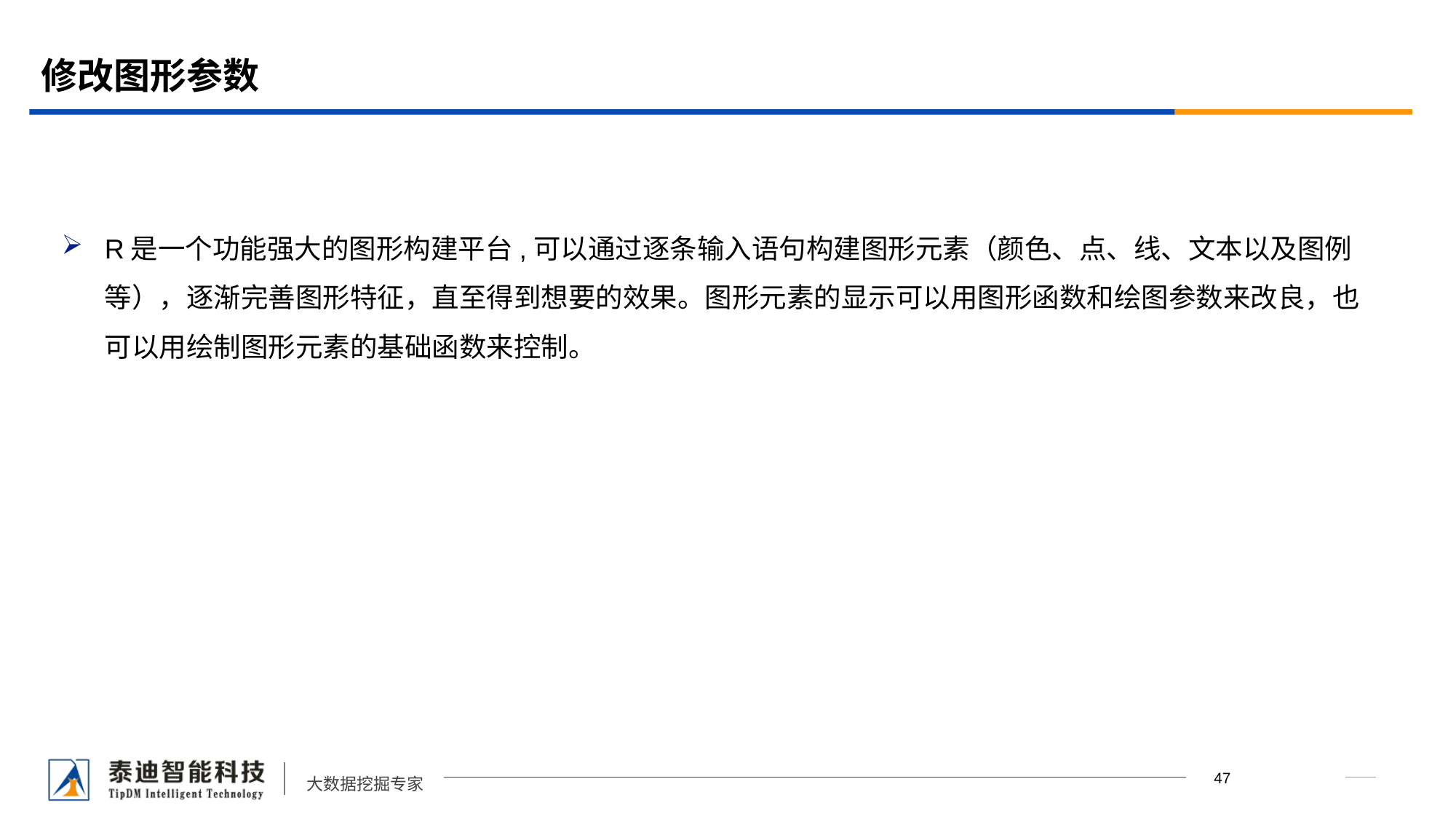

# 修改图形参数
R是一个功能强大的图形构建平台,可以通过逐条输入语句构建图形元素（颜色、点、线、文本以及图例等），逐渐完善图形特征，直至得到想要的效果。图形元素的显示可以用图形函数和绘图参数来改良，也可以用绘制图形元素的基础函数来控制。